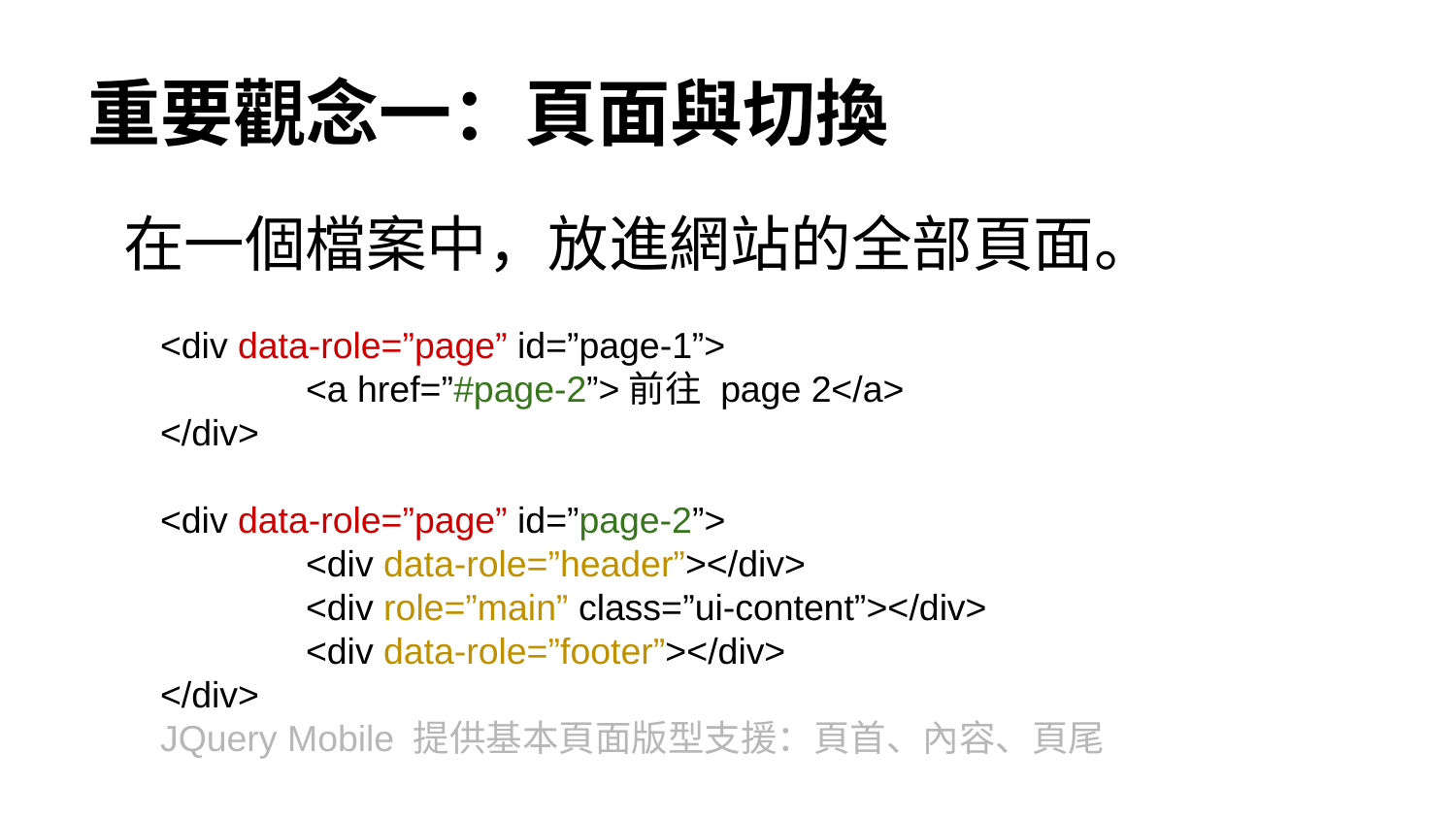

# 重要觀念一：頁面與切換
在一個檔案中，放進網站的全部頁面。
<div data-role=”page” id=”page-1”>
	<a href=”#page-2”>前往 page 2</a>
</div>
<div data-role=”page” id=”page-2”>
	<div data-role=”header”></div>
	<div role=”main” class=”ui-content”></div>
	<div data-role=”footer”></div>
</div>
JQuery Mobile 提供基本頁面版型支援：頁首、內容、頁尾